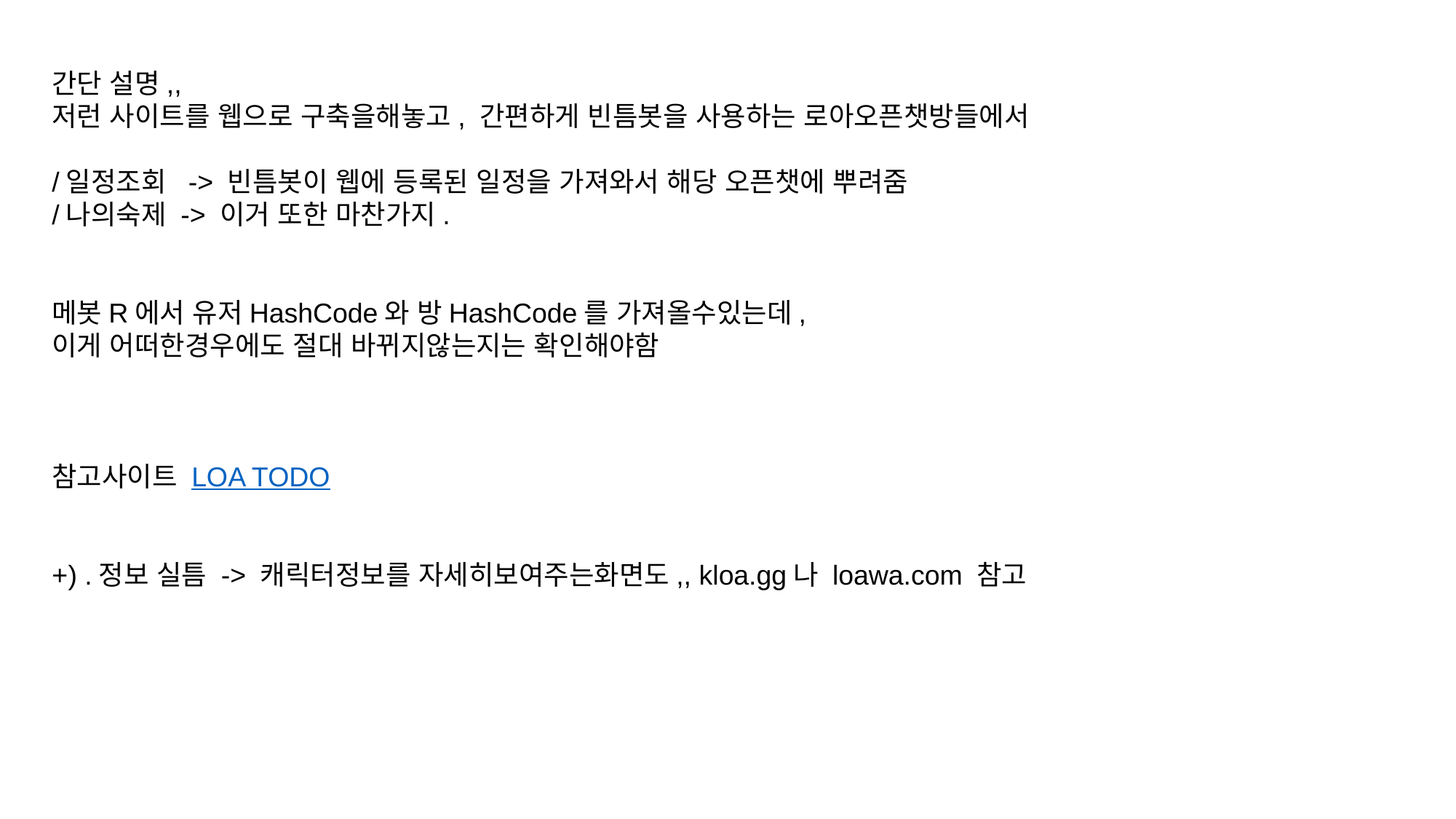

간단 설명,,
저런 사이트를 웹으로 구축을해놓고, 간편하게 빈틈봇을 사용하는 로아오픈챗방들에서

/일정조회  -> 빈틈봇이 웹에 등록된 일정을 가져와서 해당 오픈챗에 뿌려줌
/나의숙제 -> 이거 또한 마찬가지.

메봇R에서 유저HashCode와 방HashCode를 가져올수있는데,
이게 어떠한경우에도 절대 바뀌지않는지는 확인해야함

참고사이트 LOA TODO

+) .정보 실틈 -> 캐릭터정보를 자세히보여주는화면도,, kloa.gg나 loawa.com 참고